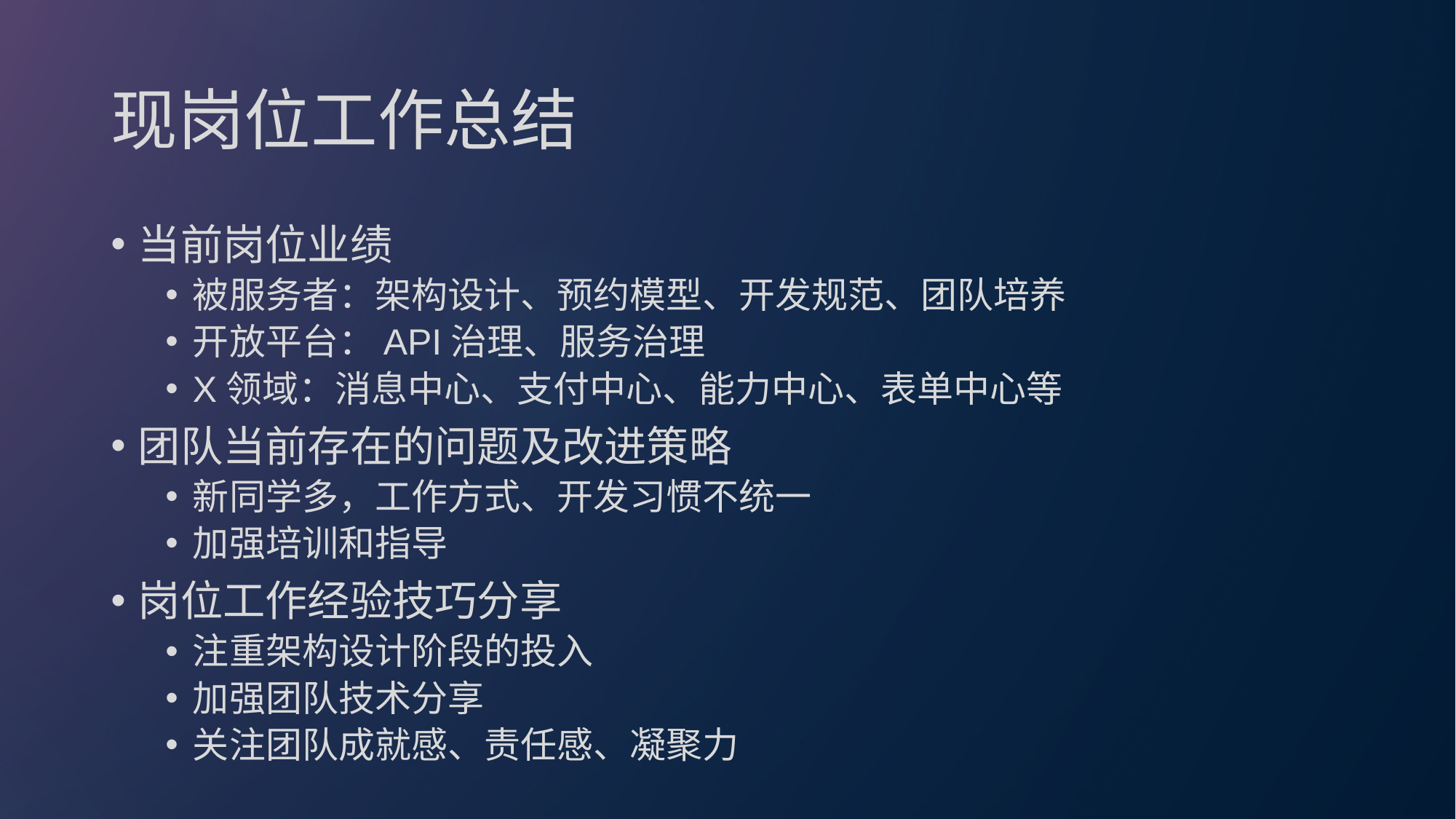

# 现岗位工作总结
当前岗位业绩
被服务者：架构设计、预约模型、开发规范、团队培养
开放平台：API治理、服务治理
X领域：消息中心、支付中心、能力中心、表单中心等
团队当前存在的问题及改进策略
新同学多，工作方式、开发习惯不统一
加强培训和指导
岗位工作经验技巧分享
注重架构设计阶段的投入
加强团队技术分享
关注团队成就感、责任感、凝聚力